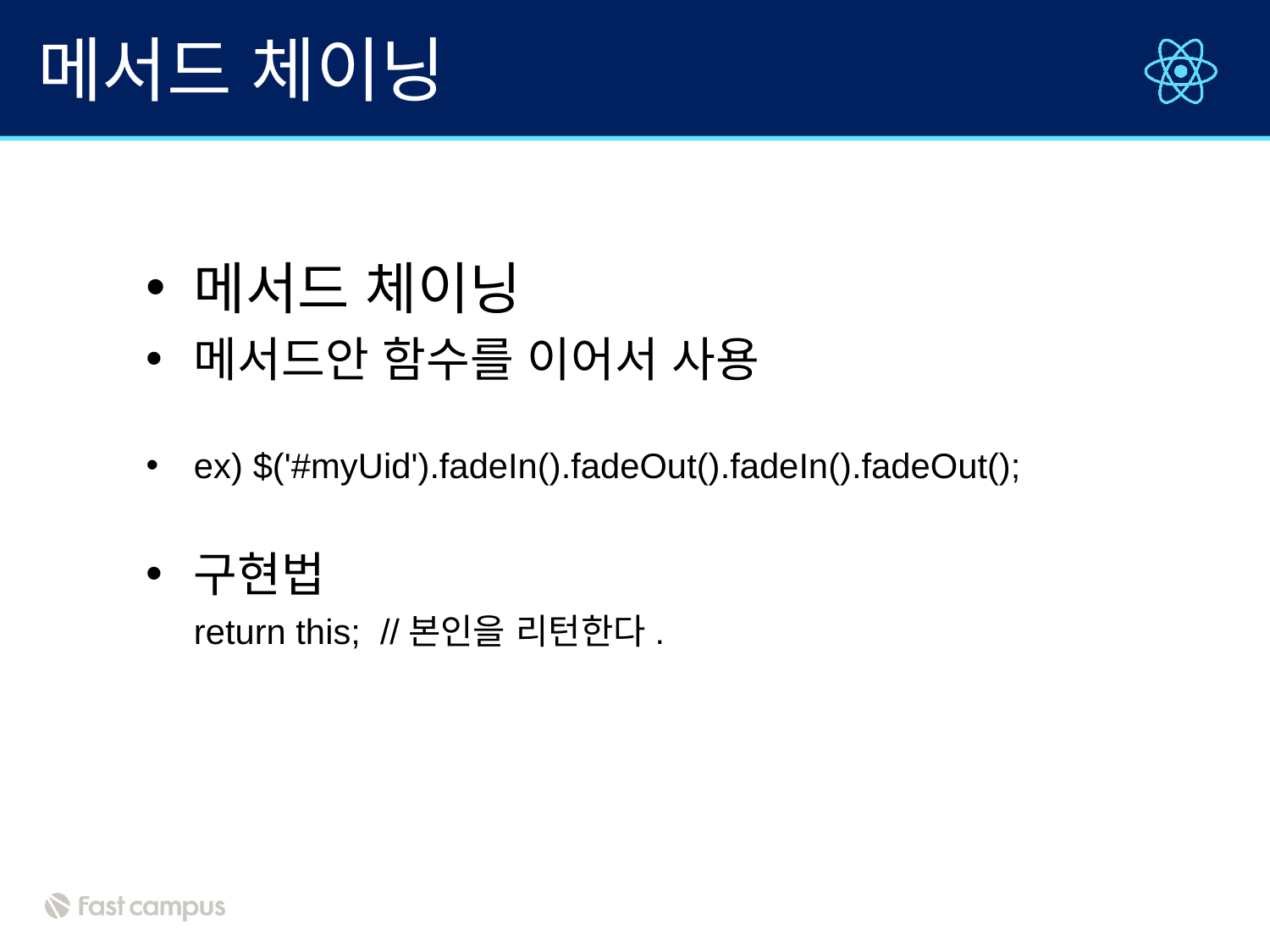

# 메서드 체이닝
메서드 체이닝
메서드안 함수를 이어서 사용

ex) $('#myUid').fadeIn().fadeOut().fadeIn().fadeOut();

구현법
	return this;  //본인을 리턴한다.